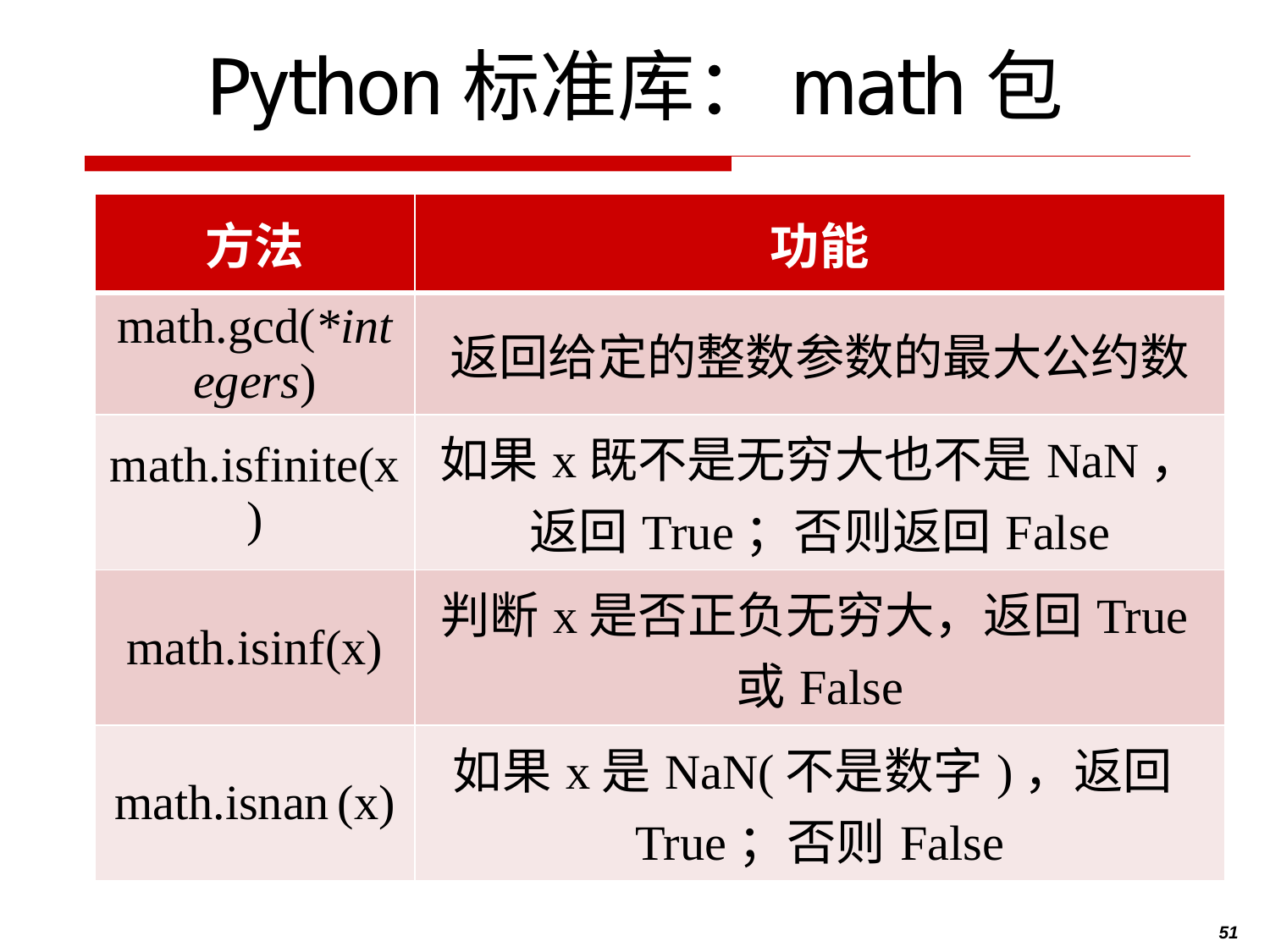

# Python标准库：math包
| 方法 | 功能 |
| --- | --- |
| math.gcd(\*integers) | 返回给定的整数参数的最大公约数 |
| math.isfinite(x) | 如果x既不是无穷大也不是NaN，返回True；否则返回False |
| math.isinf(x) | 判断x是否正负无穷大，返回True或False |
| math.isnan (x) | 如果x是NaN(不是数字)，返回True；否则False |
51